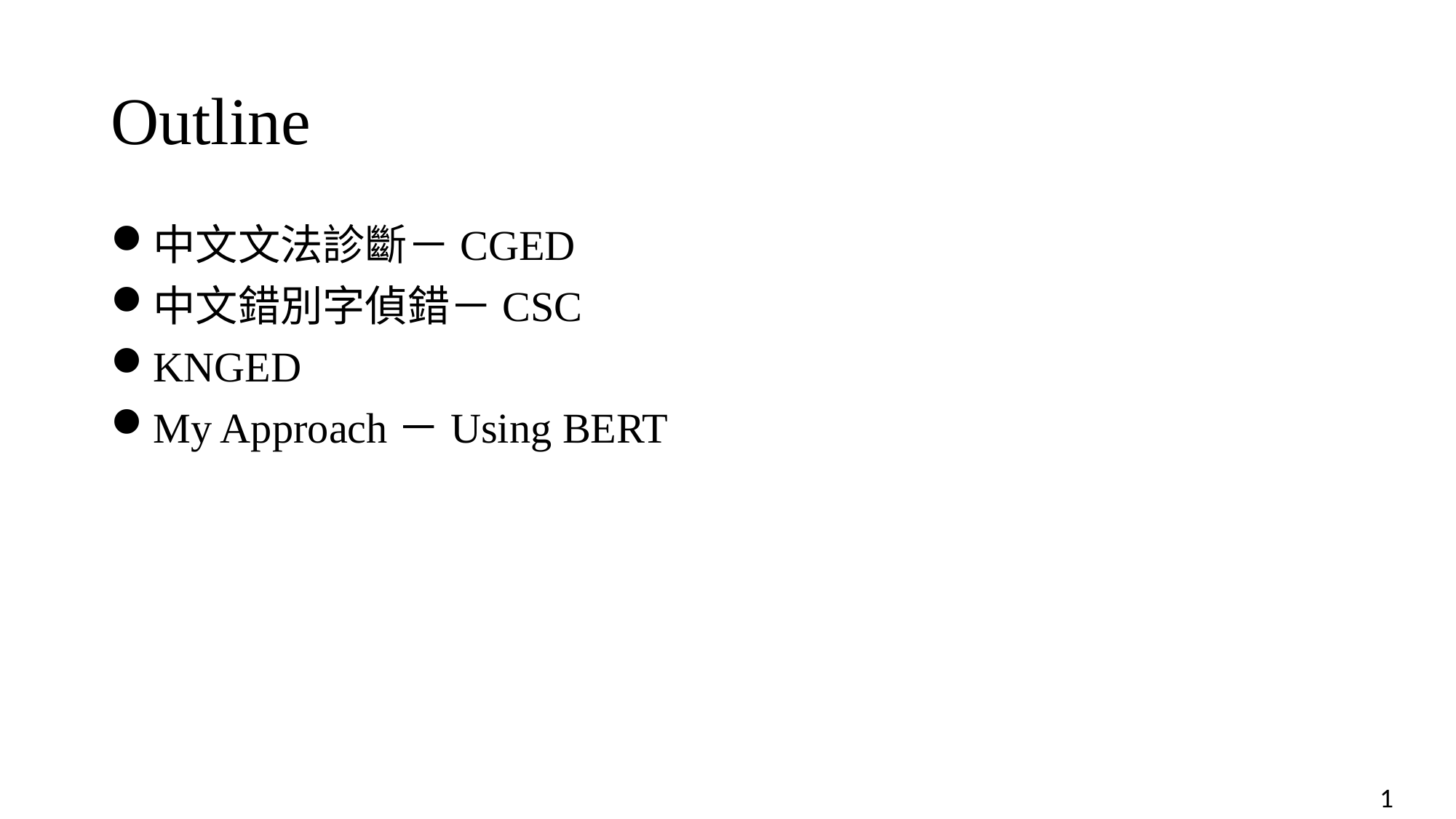

# Outline
中文文法診斷－CGED
中文錯別字偵錯－CSC
KNGED
My Approach－Using BERT
1